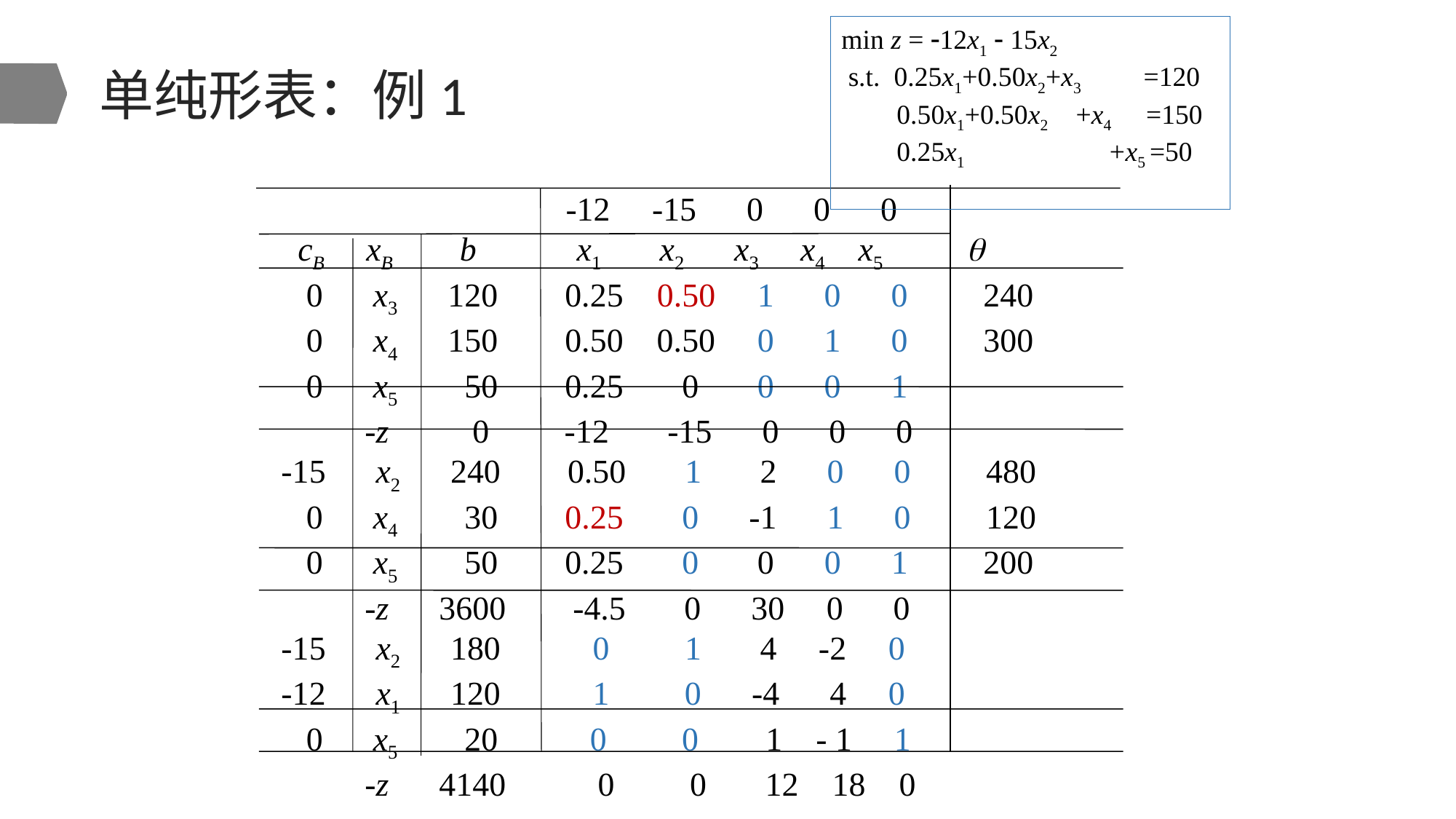

min z = −12x1 − 15x2
 s.t.  0.25x1+0.50x2+x3         =120
        0.50x1+0.50x2    +x4     =150
        0.25x1                     +x5 =50
# 单纯形表：例1
49
                                  -12     -15      0      0      0
  cB     xB        b            x1       x2      x3     x4    x5          θ
   0      x3      120        0.25    0.50     1      0      0         240
   0      x4      150        0.50    0.50     0      1      0         300
   0      x5        50        0.25       0       0      0      1
          -z          0         -12       -15      0      0      0
-15      x2      240        0.50       1       2      0      0         480
   0      x4        30        0.25       0      -1      1      0         120
   0      x5        50        0.25       0       0      0      1         200
          -z      3600        -4.5       0      30     0      0
-15      x2      180           0         1       4     -2     0
-12      x1      120           1         0      -4      4     0
   0      x5        20           0         0        1    - 1     1
          -z      4140           0         0       12    18    0